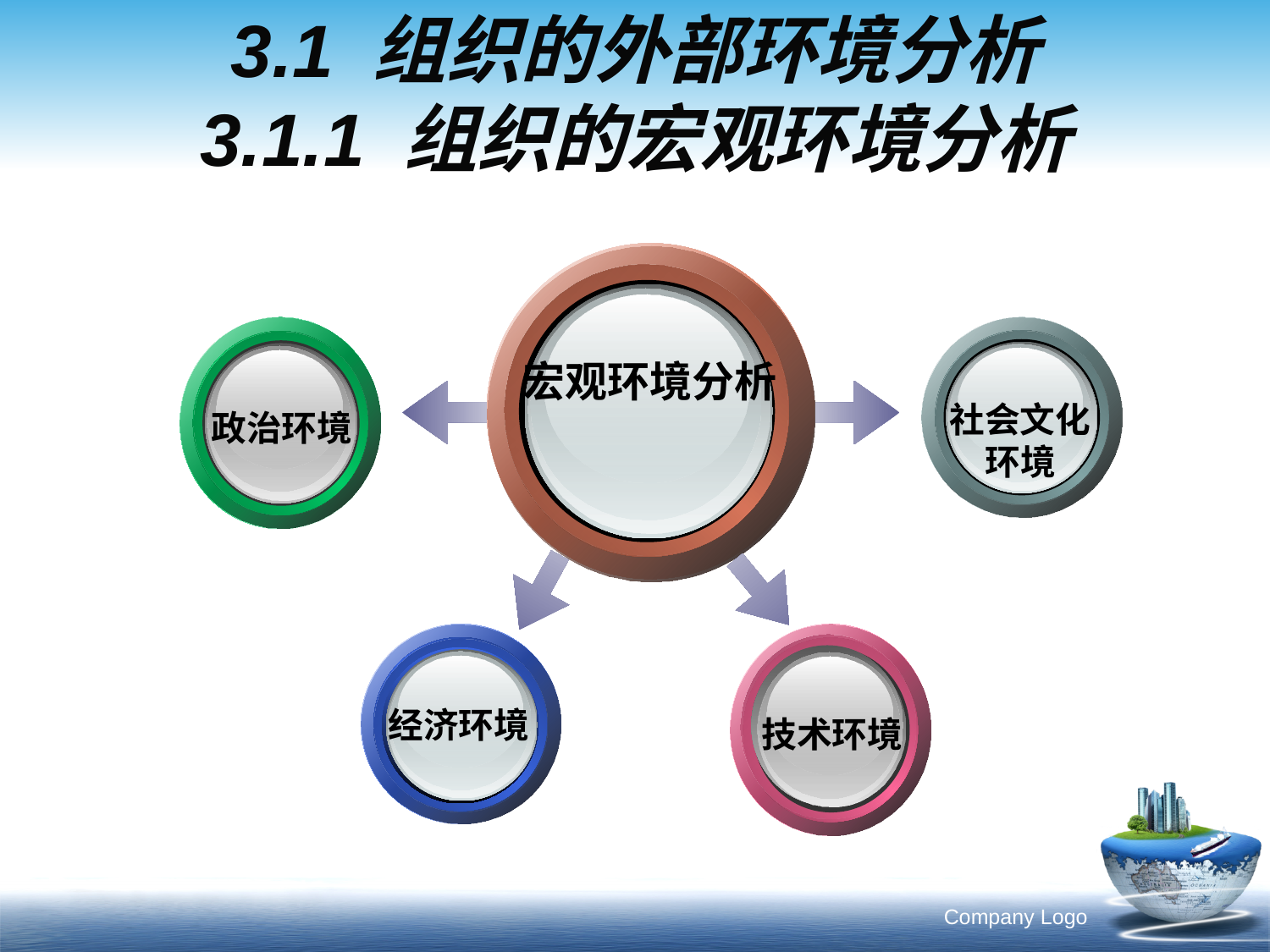

# 3.1 组织的外部环境分析 3.1.1 组织的宏观环境分析

宏观环境分析

社会文化
环境
政治环境

经济环境

技术环境
Company Logo